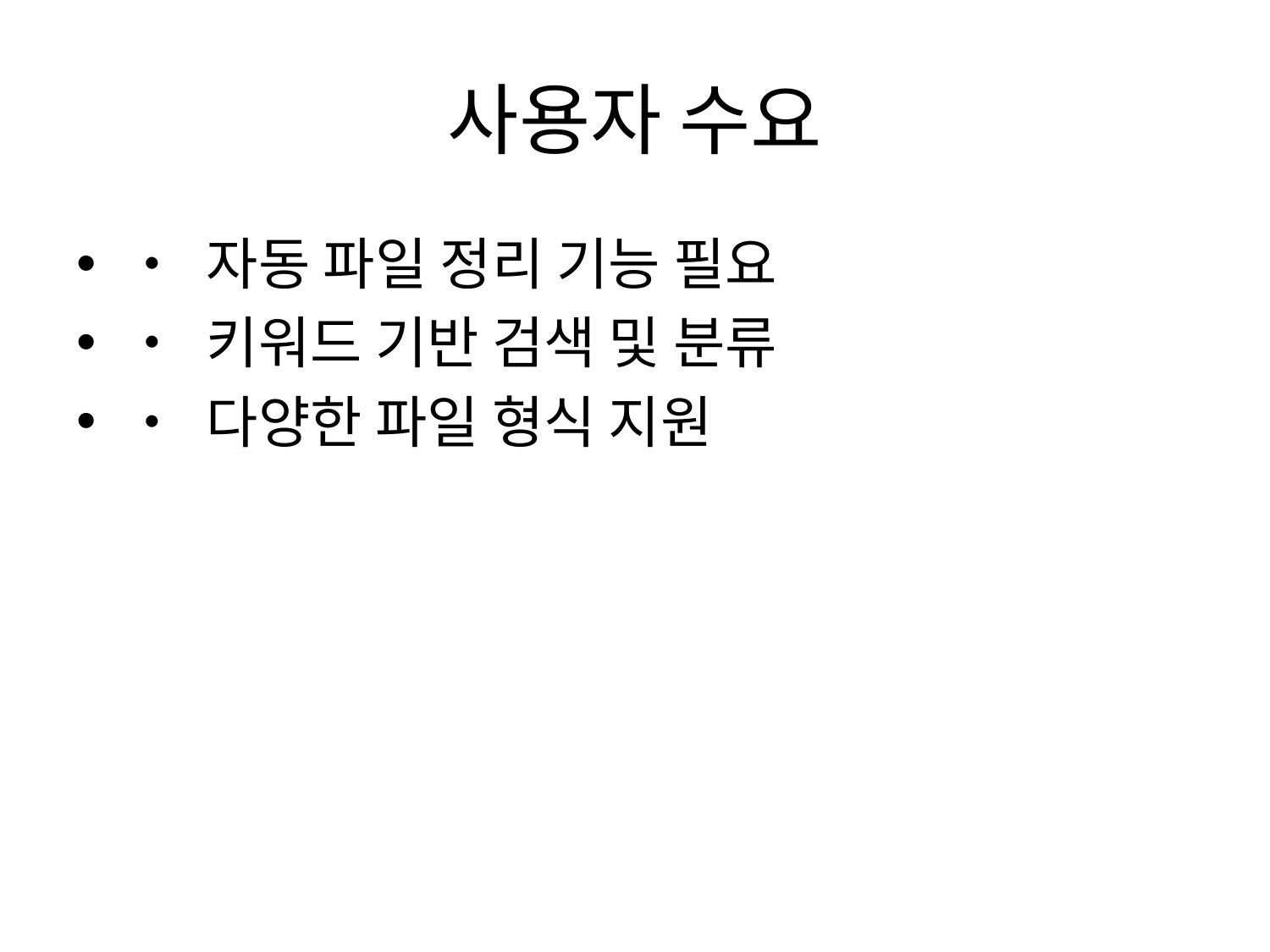

# 사용자 수요
• 자동 파일 정리 기능 필요
• 키워드 기반 검색 및 분류
• 다양한 파일 형식 지원